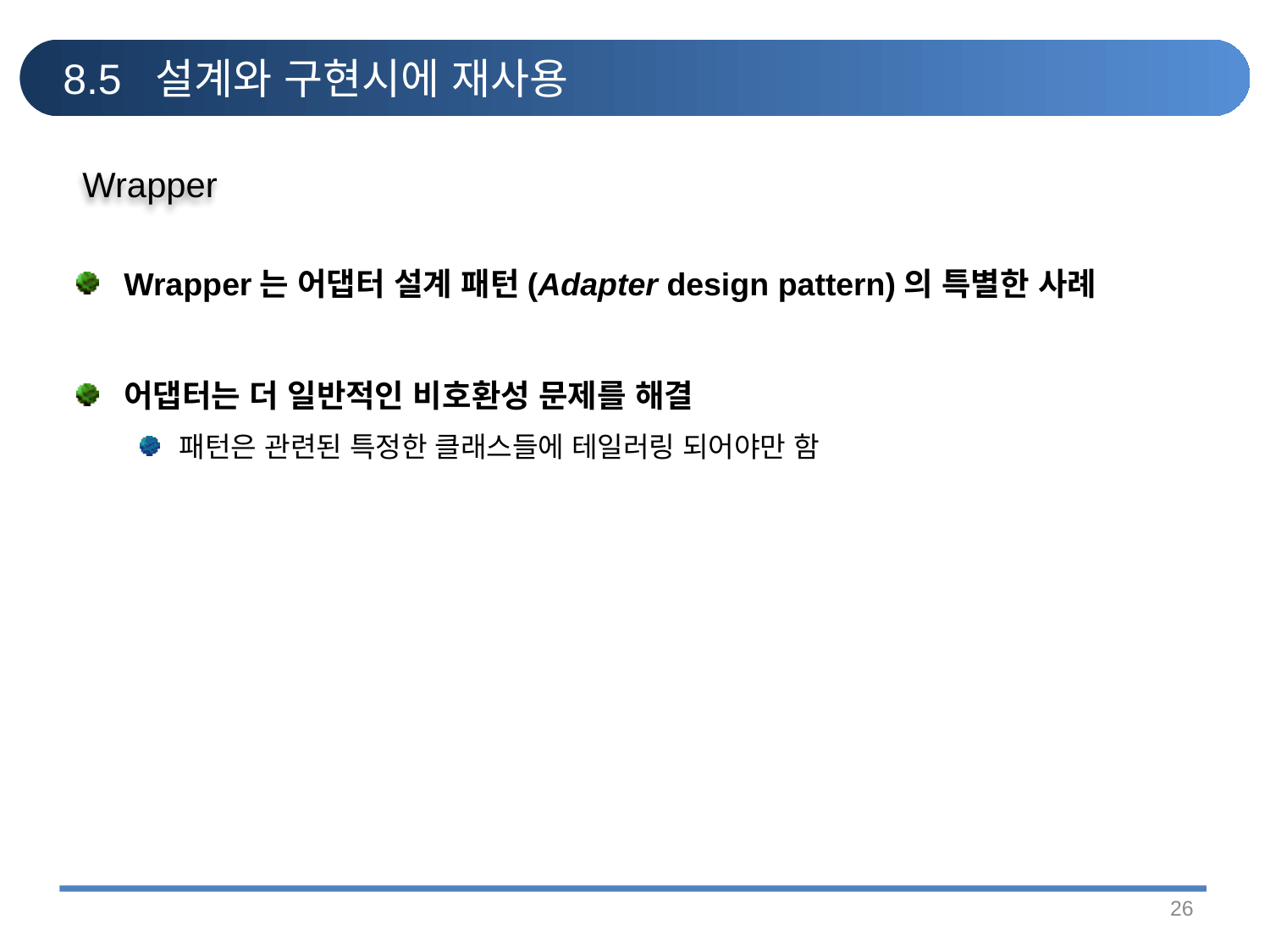

# 8.5  설계와 구현시에 재사용
Wrapper
Wrapper는 어댑터 설계 패턴(Adapter design pattern)의 특별한 사례

어댑터는 더 일반적인 비호환성 문제를 해결
패턴은 관련된 특정한 클래스들에 테일러링 되어야만 함
26